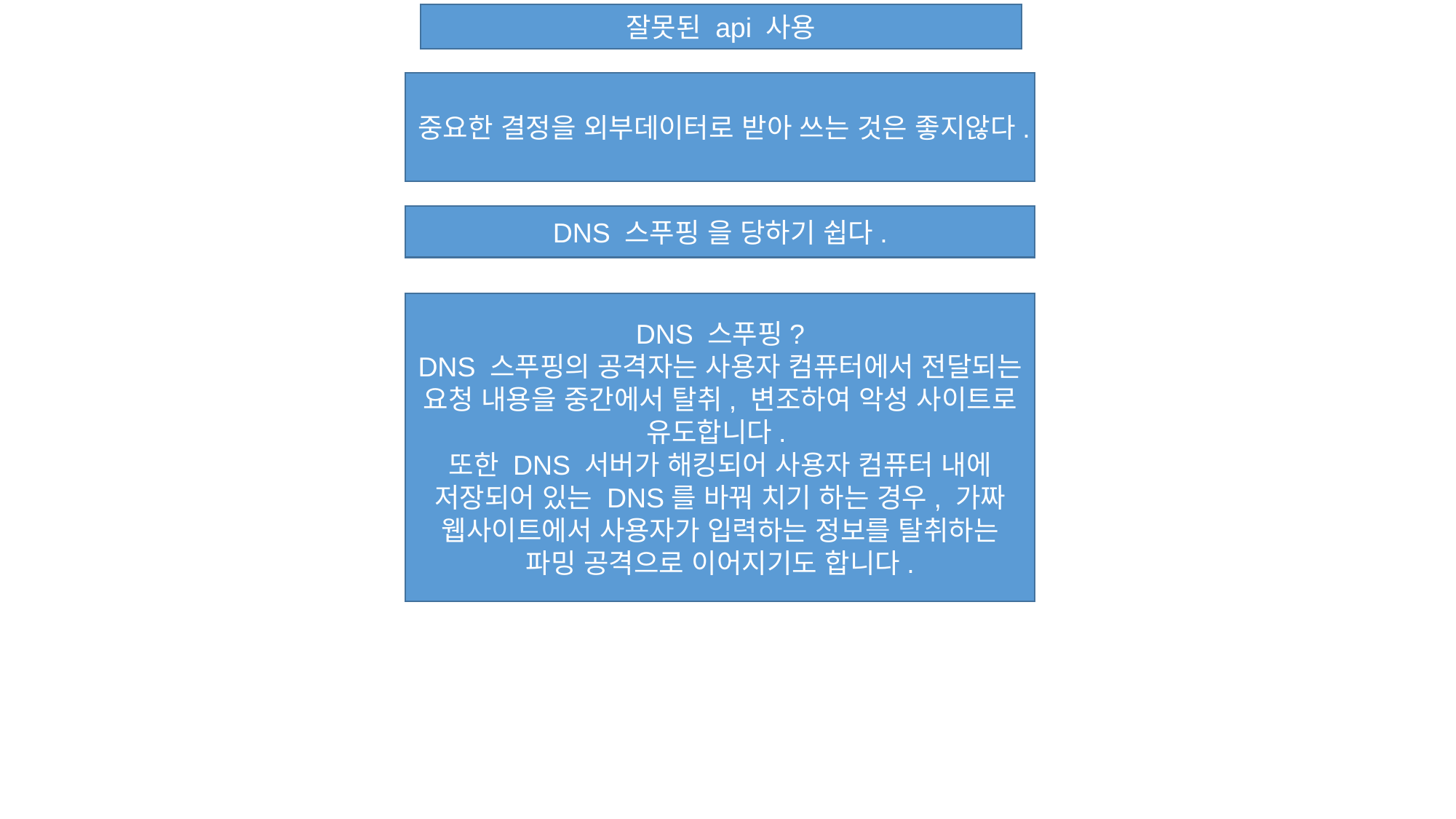

잘못된 api 사용
중요한 결정을 외부데이터로 받아 쓰는 것은 좋지않다.
DNS 스푸핑 을 당하기 쉽다.
DNS 스푸핑?
DNS 스푸핑의 공격자는 사용자 컴퓨터에서 전달되는 요청 내용을 중간에서 탈취, 변조하여 악성 사이트로 유도합니다. 
또한 DNS 서버가 해킹되어 사용자 컴퓨터 내에 저장되어 있는 DNS를 바꿔 치기 하는 경우, 가짜 웹사이트에서 사용자가 입력하는 정보를 탈취하는 파밍 공격으로 이어지기도 합니다.